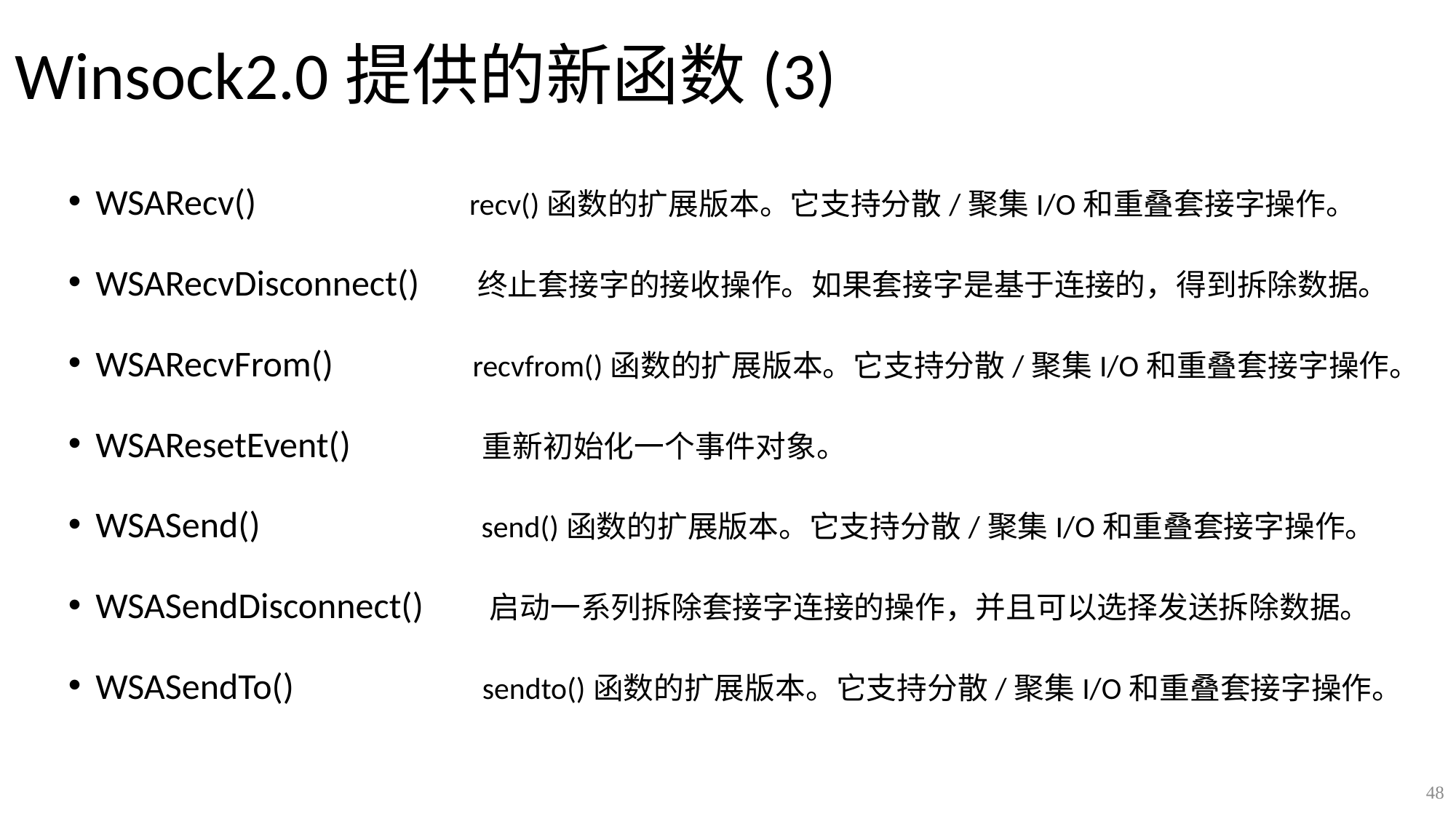

# Winsock2.0提供的新函数(3)
WSARecv()                          recv()函数的扩展版本。它支持分散/聚集I/O和重叠套接字操作。
WSARecvDisconnect()      终止套接字的接收操作。如果套接字是基于连接的，得到拆除数据。
WSARecvFrom()                 recvfrom()函数的扩展版本。它支持分散/聚集I/O和重叠套接字操作。
WSAResetEvent()               重新初始化一个事件对象。
WSASend()                           send()函数的扩展版本。它支持分散/聚集I/O和重叠套接字操作。
WSASendDisconnect()       启动一系列拆除套接字连接的操作，并且可以选择发送拆除数据。
WSASendTo()                       sendto()函数的扩展版本。它支持分散/聚集I/O和重叠套接字操作。
48